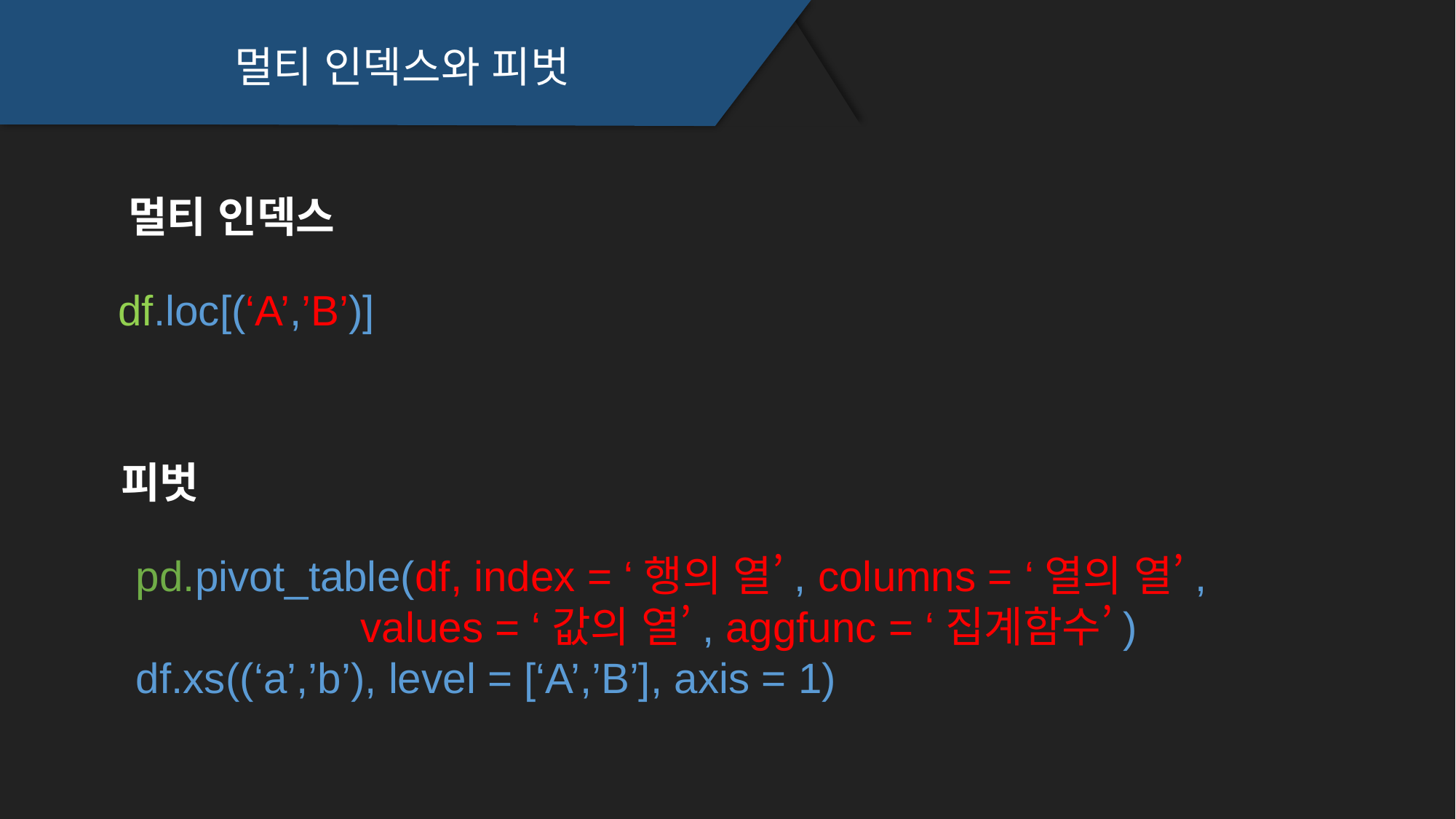

멀티 인덱스와 피벗
멀티 인덱스
df.loc[(‘A’,’B’)]
피벗
pd.pivot_table(df, index = ‘행의 열’, columns = ‘열의 열’,
                   values = ‘값의 열’, aggfunc = ‘집계함수’)
df.xs((‘a’,’b’), level = [‘A’,’B’], axis = 1)